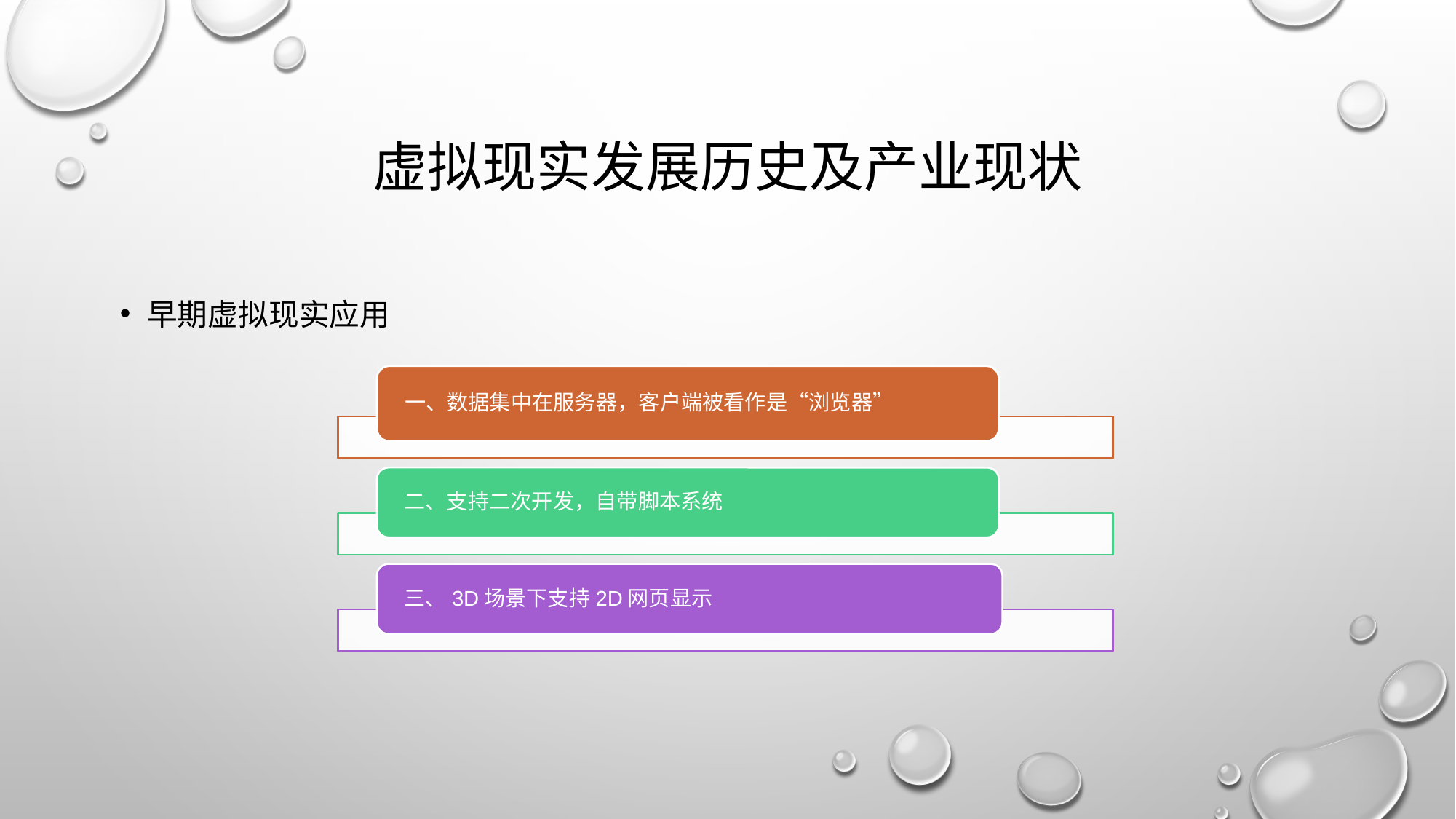

# 虚拟现实发展历史及产业现状
一、数据集中在服务器，客户端被看作是“浏览器”
二、支持二次开发，自带脚本系统
三、3D场景下支持2D网页显示
早期虚拟现实应用